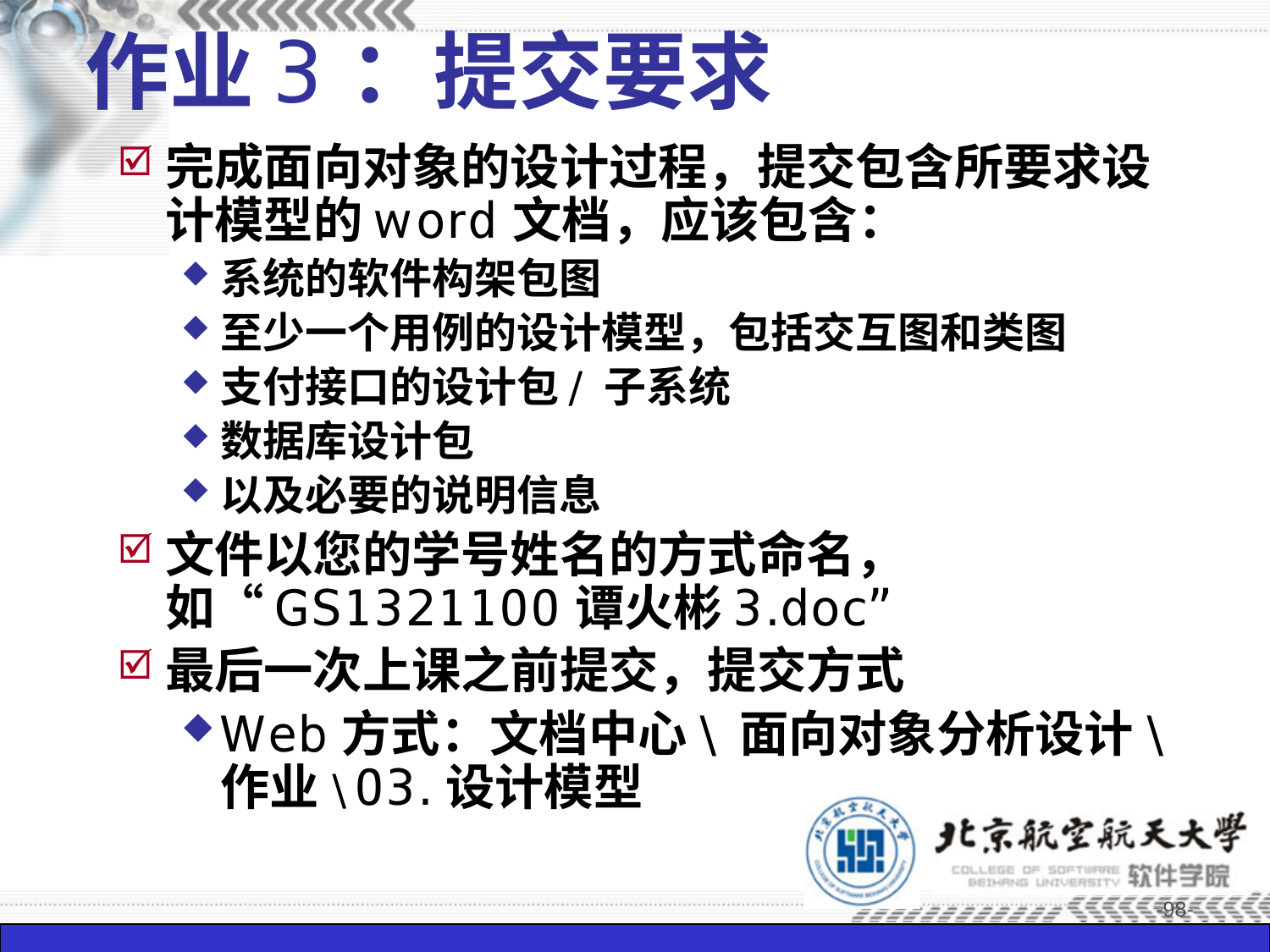

# 作业3：提交要求
完成面向对象的设计过程，提交包含所要求设计模型的word文档，应该包含：
系统的软件构架包图
至少一个用例的设计模型，包括交互图和类图
支付接口的设计包/子系统
数据库设计包
以及必要的说明信息
文件以您的学号姓名的方式命名，如“GS1321100谭火彬3.doc”
最后一次上课之前提交，提交方式
Web方式：文档中心\面向对象分析设计\作业\03.设计模型
-98-